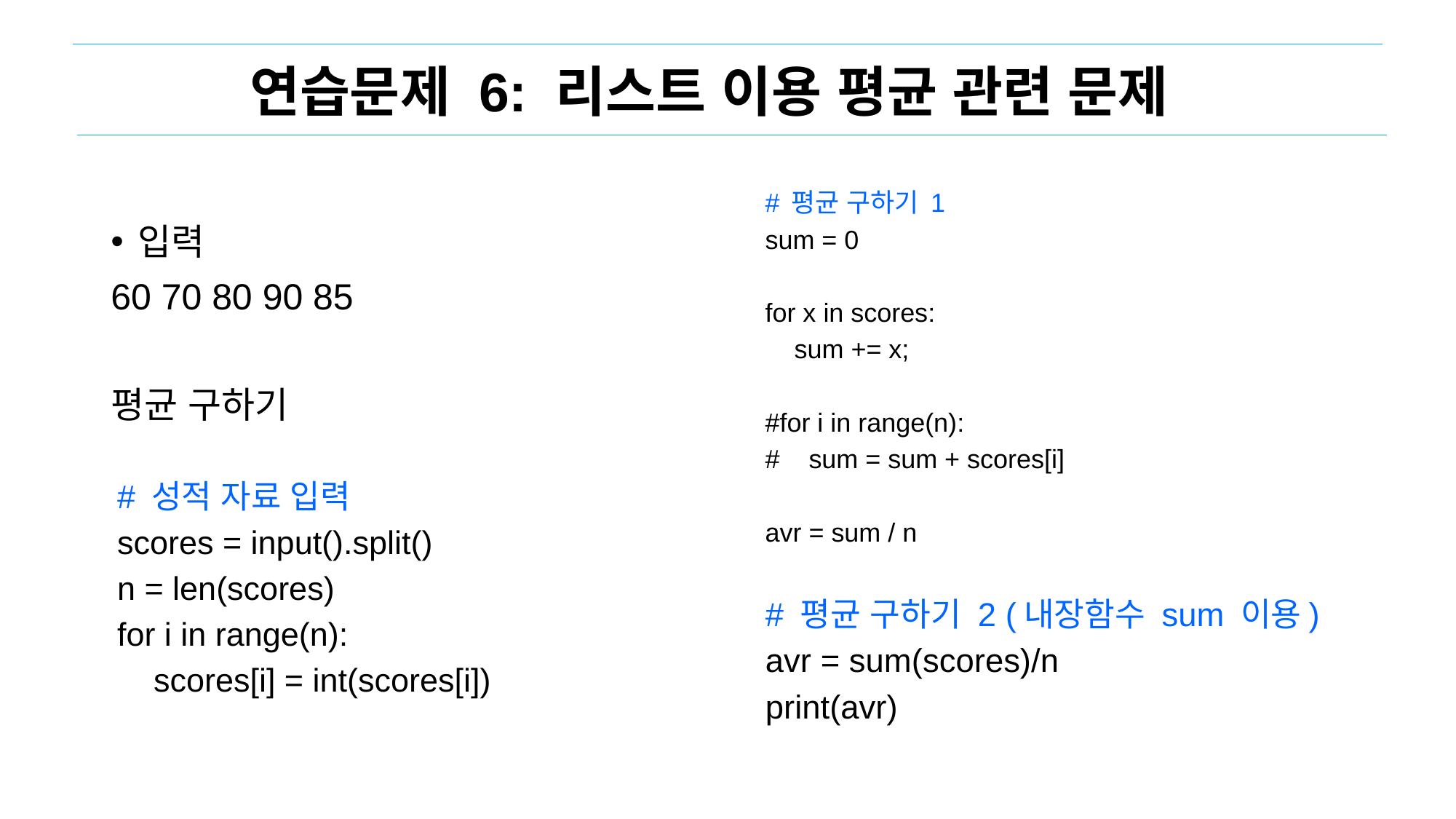

연습문제 6: 리스트 이용 평균 관련 문제
# 평균 구하기 1
sum = 0

for x in scores:
    sum += x;

#for i in range(n):
#    sum = sum + scores[i]

avr = sum / n
입력
60 70 80 90 85

평균 구하기

# 성적 자료 입력
scores = input().split()
n = len(scores)
for i in range(n):
    scores[i] = int(scores[i])

# 평균 구하기 2 (내장함수 sum 이용)
avr = sum(scores)/n
print(avr)